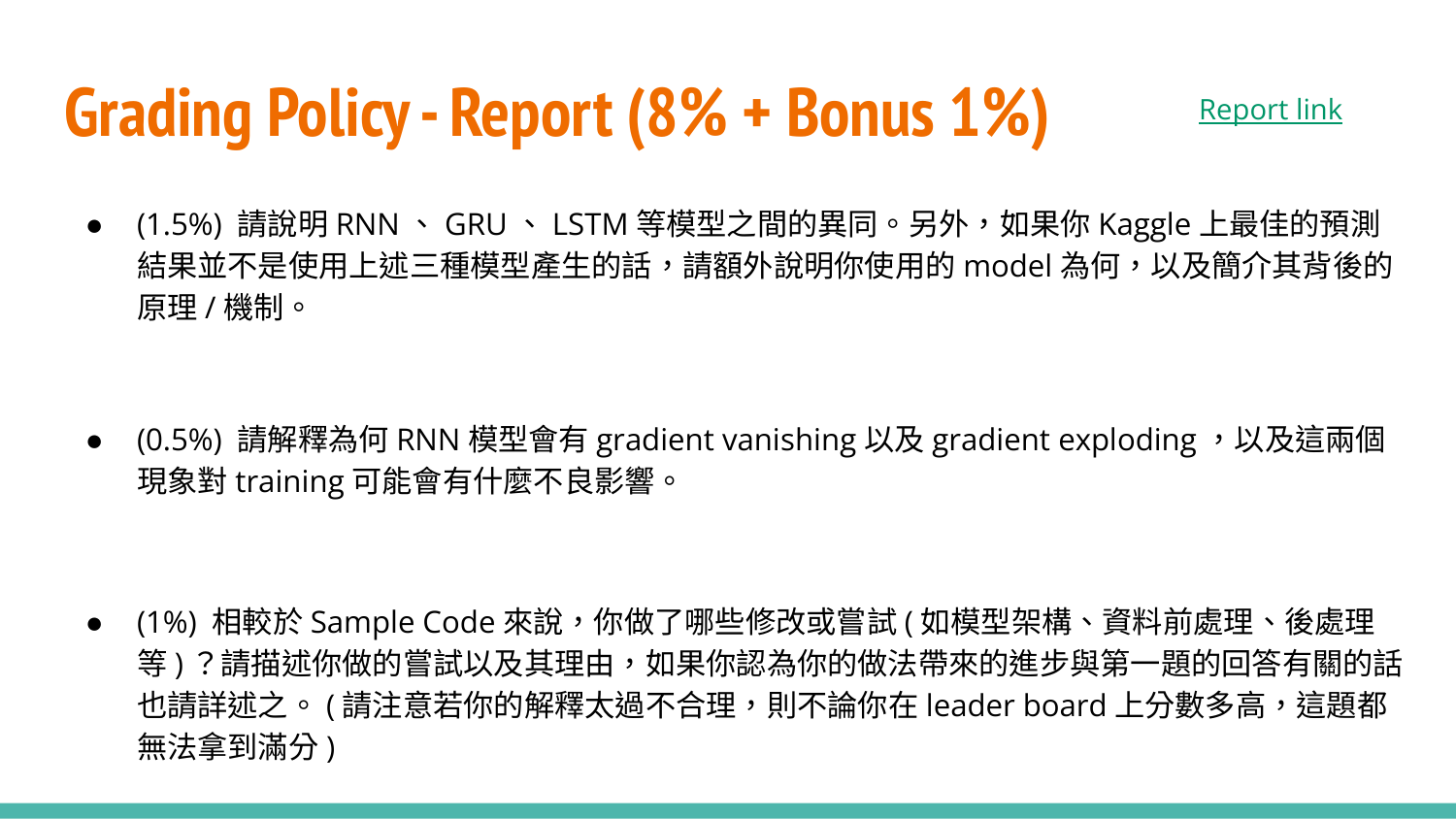

# Grading Policy - Report (8% + Bonus 1%)

Report link
(1.5%) 請說明RNN、GRU、LSTM等模型之間的異同。另外，如果你Kaggle上最佳的預測結果並不是使用上述三種模型產生的話，請額外說明你使用的model為何，以及簡介其背後的原理/機制。

(0.5%) 請解釋為何RNN模型會有gradient vanishing以及gradient exploding，以及這兩個現象對training可能會有什麼不良影響。

(1%) 相較於Sample Code來說，你做了哪些修改或嘗試(如模型架構、資料前處理、後處理等)？請描述你做的嘗試以及其理由，如果你認為你的做法帶來的進步與第一題的回答有關的話也請詳述之。(請注意若你的解釋太過不合理，則不論你在leader board上分數多高，這題都無法拿到滿分)